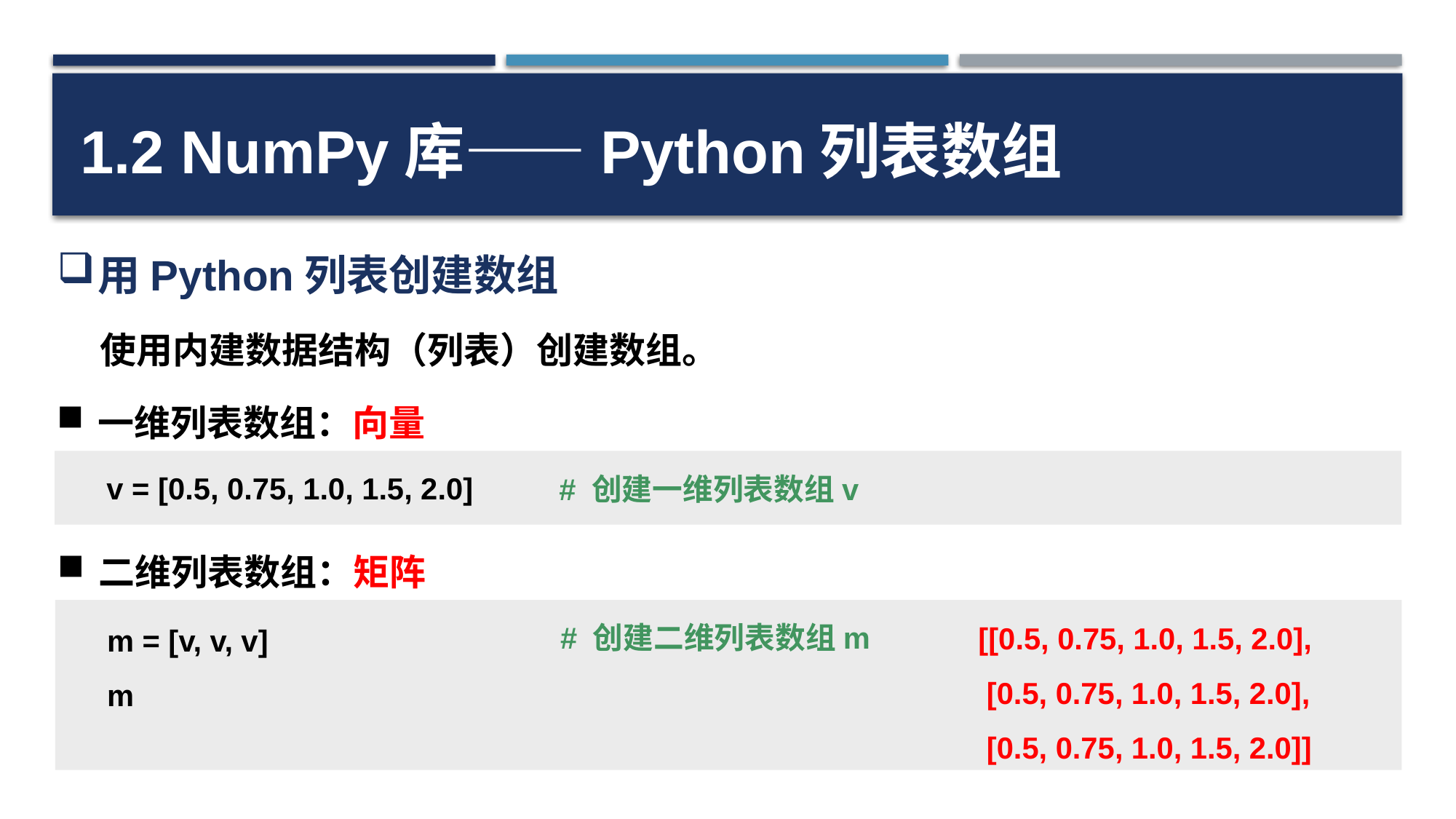

1.2 NumPy库——Python列表数组
用Python列表创建数组
使用内建数据结构（列表）创建数组。
一维列表数组：向量

v = [0.5, 0.75, 1.0, 1.5, 2.0]
# 创建一维列表数组v
二维列表数组：矩阵
[[0.5, 0.75, 1.0, 1.5, 2.0],
 [0.5, 0.75, 1.0, 1.5, 2.0],
 [0.5, 0.75, 1.0, 1.5, 2.0]]
m = [v, v, v]
m

# 创建二维列表数组m
4